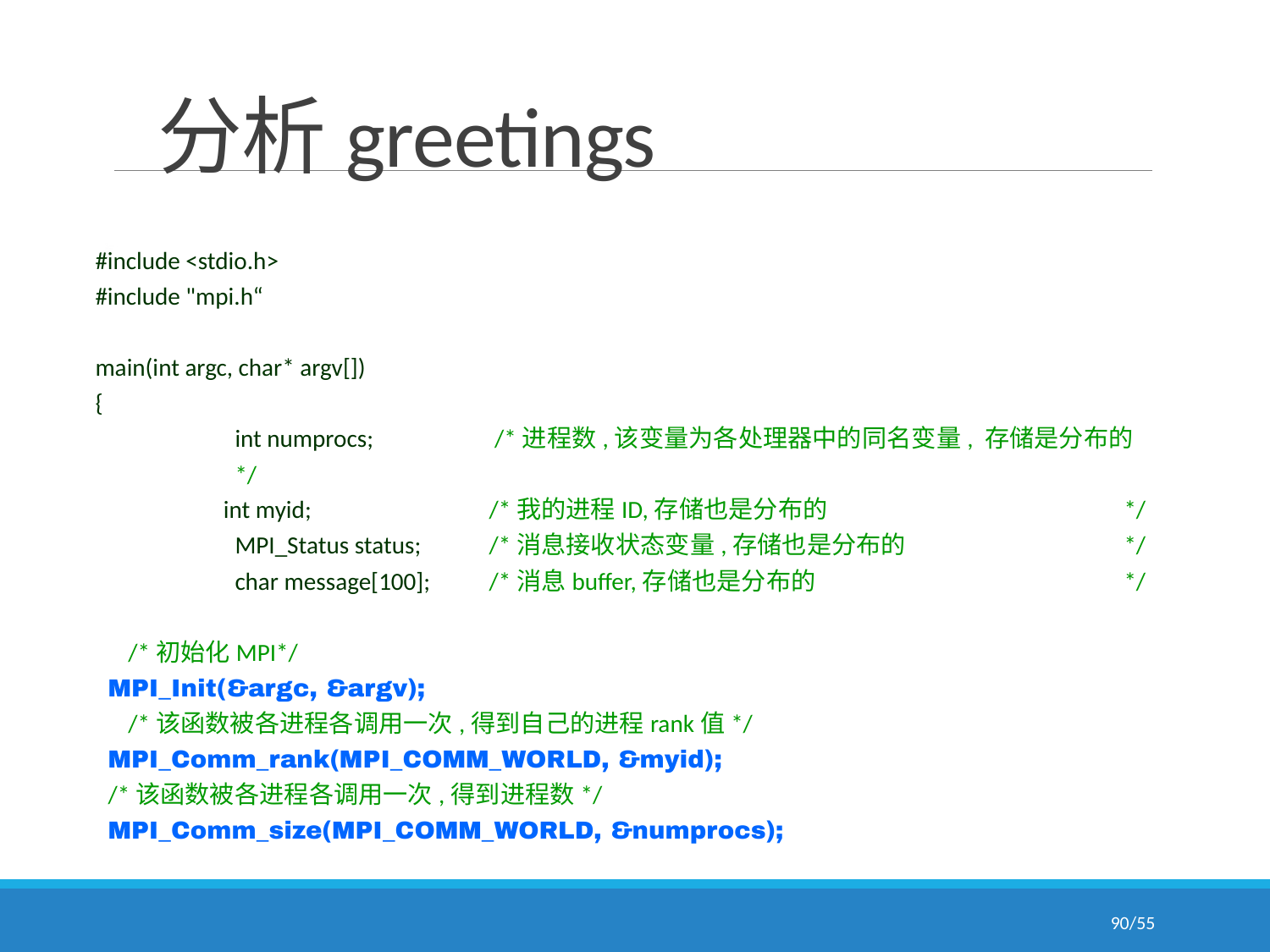

# 分析greetings
#include <stdio.h>
#include "mpi.h“

main(int argc, char* argv[])
{
    	int numprocs;                      /*进程数,该变量为各处理器中的同名变量, 存储是分布的	*/
	                     int myid;		/*我的进程ID,存储也是分布的			*/
    	MPI_Status status; 	/*消息接收状态变量,存储也是分布的		*/
    	char message[100];	/*消息buffer,存储也是分布的			*/

      /*初始化MPI*/
	MPI_Init(&argc, &argv);
      /*该函数被各进程各调用一次,得到自己的进程rank值*/
	MPI_Comm_rank(MPI_COMM_WORLD, &myid);
	/*该函数被各进程各调用一次,得到进程数*/
	MPI_Comm_size(MPI_COMM_WORLD, &numprocs);
90/55